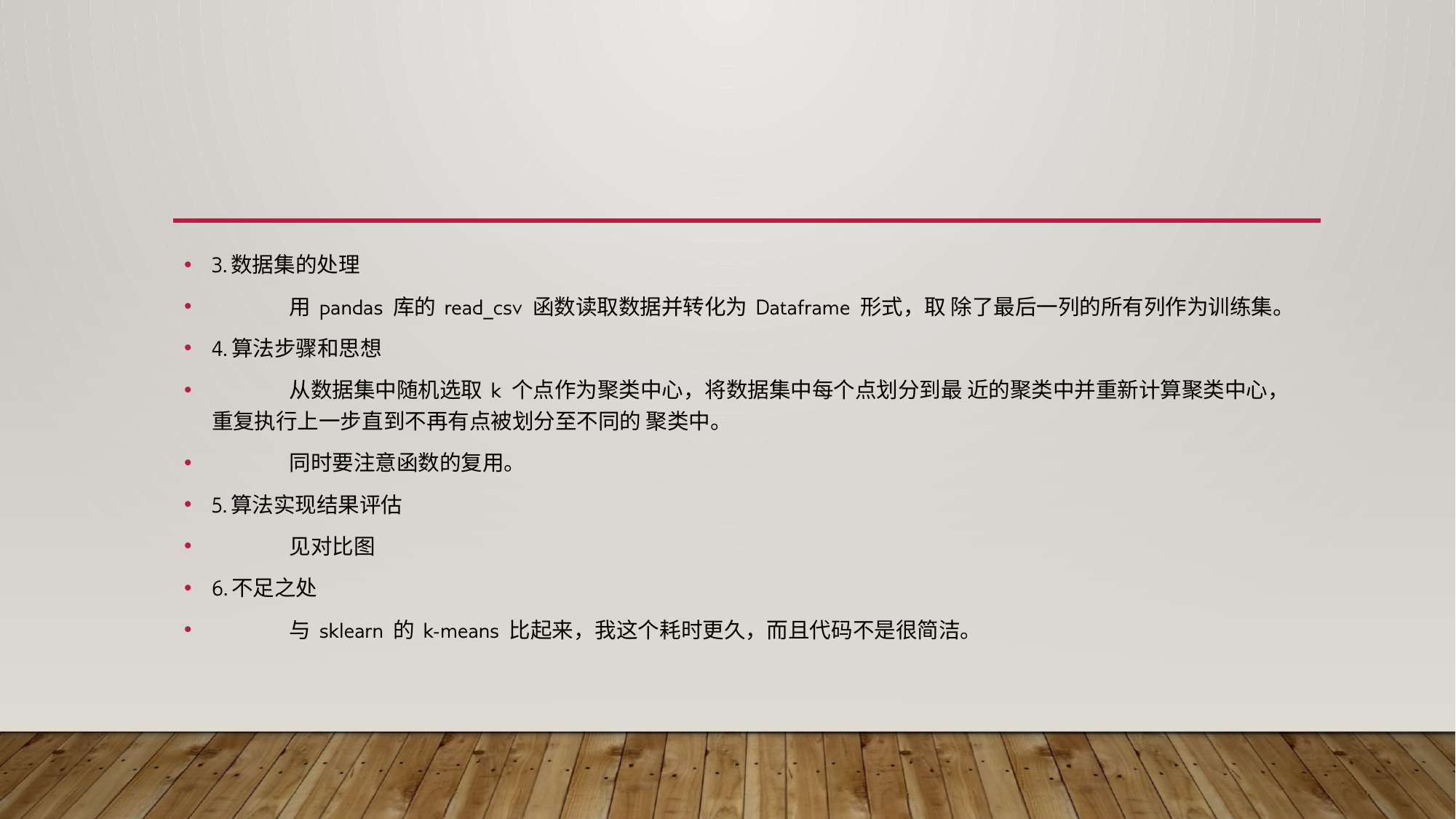

#
3.数据集的处理
 	用 pandas 库的 read_csv 函数读取数据并转化为 Dataframe 形式，取 除了最后一列的所有列作为训练集。
4.算法步骤和思想
 	从数据集中随机选取 k 个点作为聚类中心，将数据集中每个点划分到最 近的聚类中并重新计算聚类中心，重复执行上一步直到不再有点被划分至不同的 聚类中。
 	同时要注意函数的复用。
5.算法实现结果评估
  	见对比图
6.不足之处
 	与 sklearn 的 k-means 比起来，我这个耗时更久，而且代码不是很简洁。